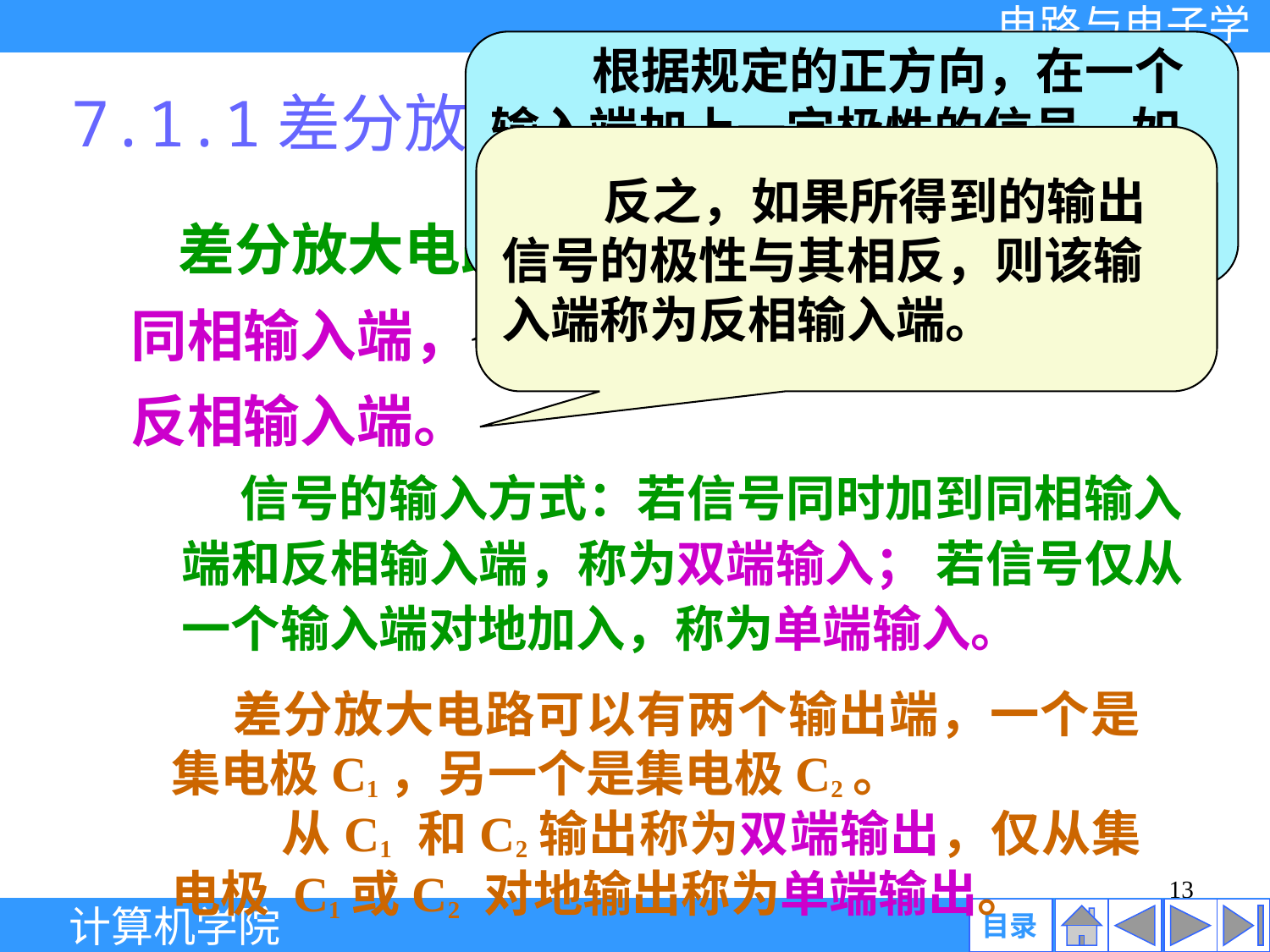

根据规定的正方向，在一个
输入端加上一定极性的信号，如
果所得到的输出信号极性与其相
同，则该输入端称为同相输入端。
# 7.1.1差分放大电路的输入和输出方式
        反之，如果所得到的输出
信号的极性与其相反，则该输
入端称为反相输入端。
         差分放大电路一般有两个输入端：
    同相输入端，
    反相输入端。
    信号的输入方式：若信号同时加到同相输入端和反相输入端，称为双端输入； 若信号仅从一个输入端对地加入，称为单端输入。
    差分放大电路可以有两个输出端，一个是集电极C1，另一个是集电极C2。
        从C1 和C2输出称为双端输出，仅从集电极 C1或C2 对地输出称为单端输出。